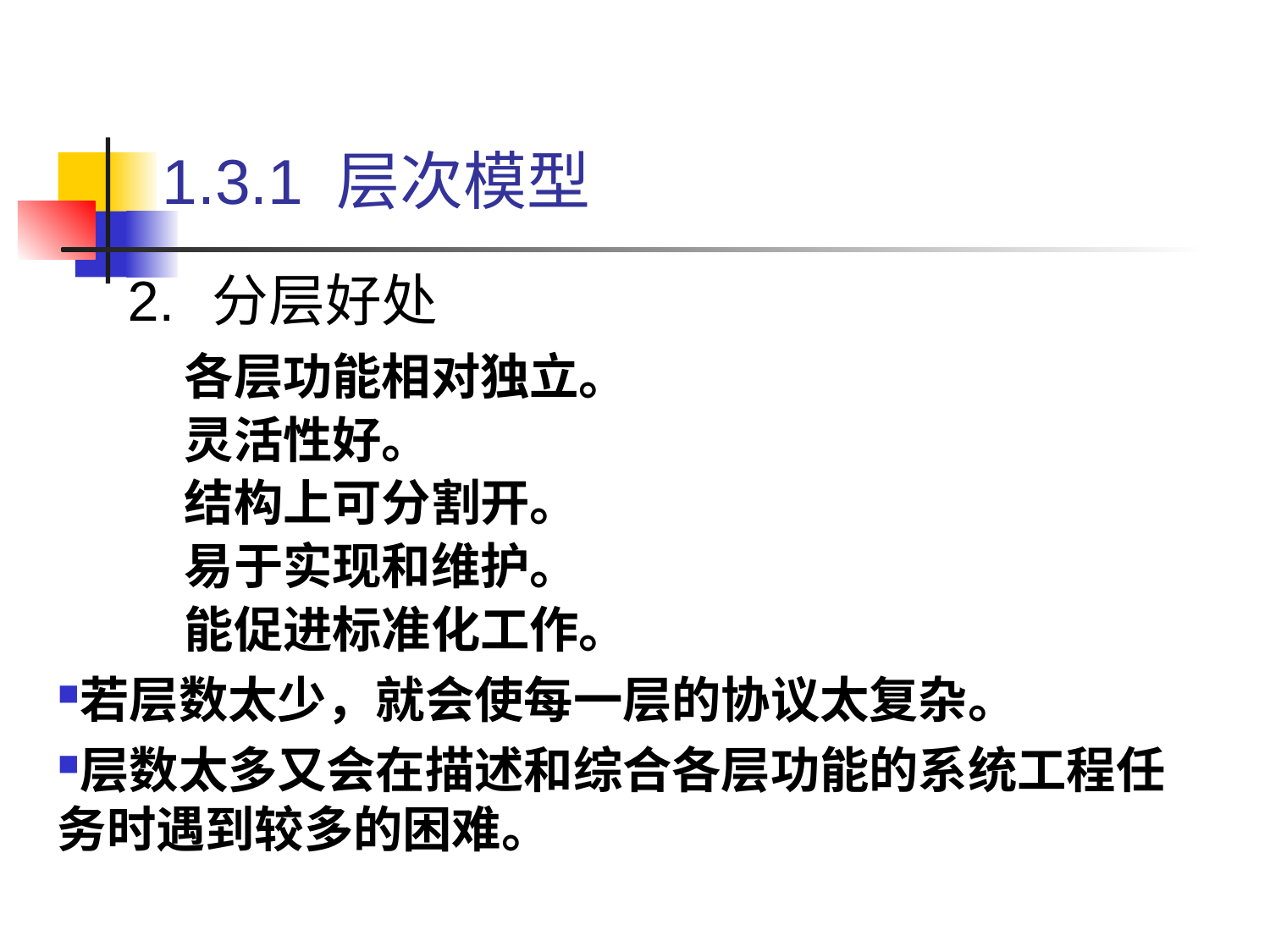

# 1.3.1 层次模型
分层好处
	各层功能相对独立。
	灵活性好。
	结构上可分割开。
	易于实现和维护。
	能促进标准化工作。
若层数太少，就会使每一层的协议太复杂。
层数太多又会在描述和综合各层功能的系统工程任务时遇到较多的困难。